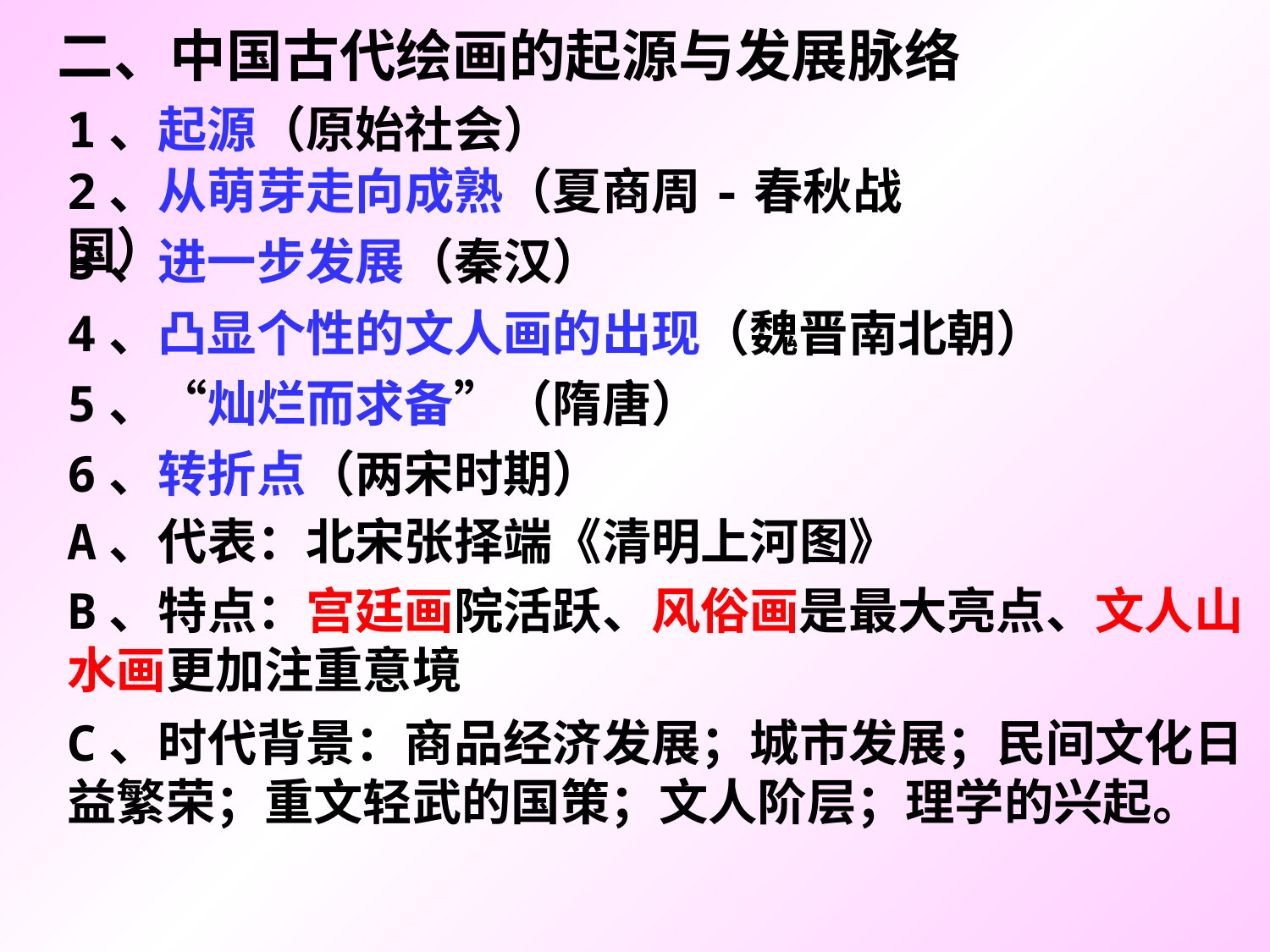

二、中国古代绘画的起源与发展脉络
1、起源（原始社会）
2、从萌芽走向成熟（夏商周-春秋战国）
3、进一步发展（秦汉）
4、凸显个性的文人画的出现（魏晋南北朝）
5、“灿烂而求备”（隋唐）
6、转折点（两宋时期）
A、代表：北宋张择端《清明上河图》
B、特点：宫廷画院活跃、风俗画是最大亮点、文人山水画更加注重意境
C、时代背景：商品经济发展；城市发展；民间文化日益繁荣；重文轻武的国策；文人阶层；理学的兴起。